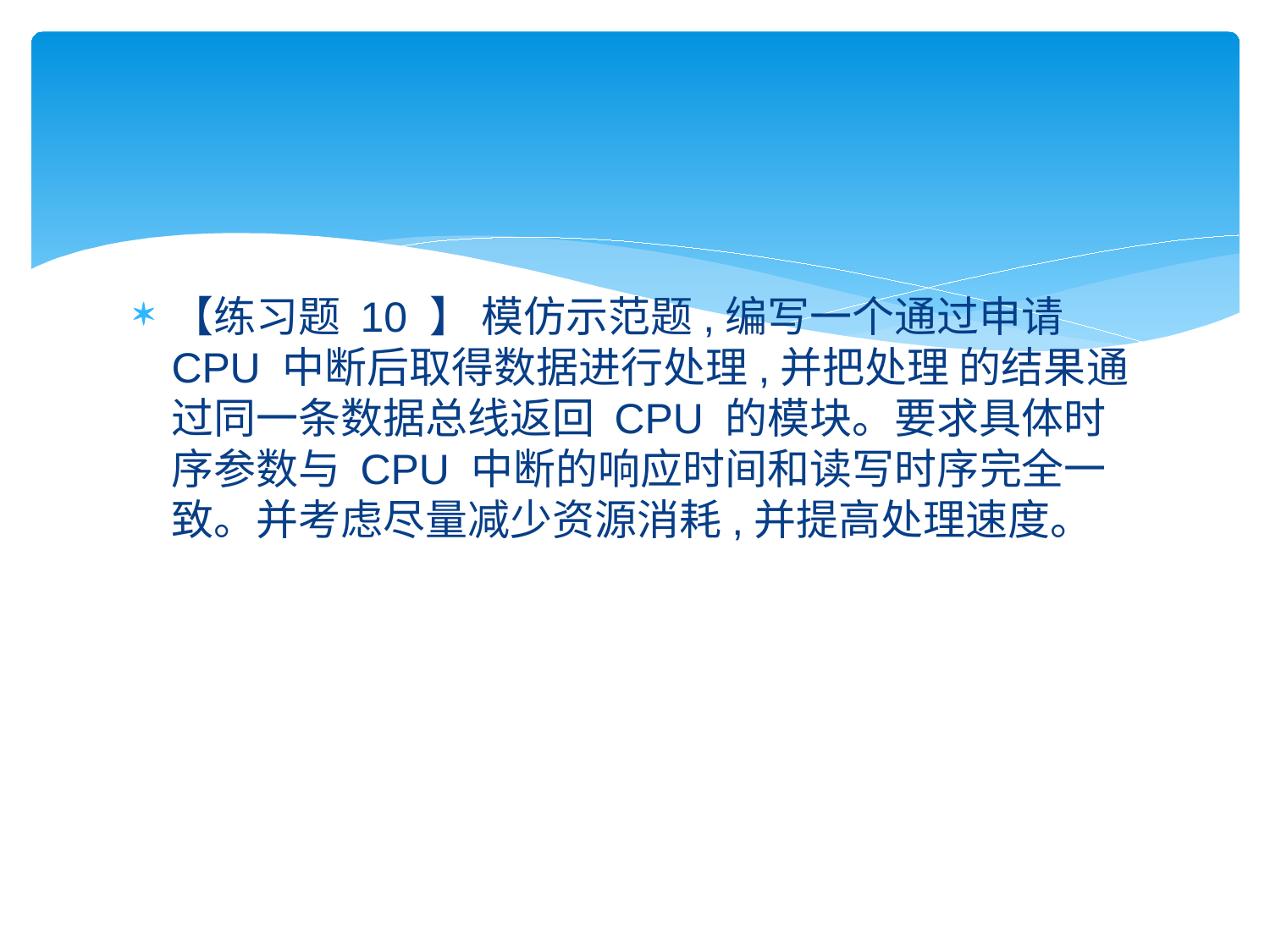

#
【练习题 10 】 模仿示范题,编写一个通过申请 CPU 中断后取得数据进行处理,并把处理 的结果通过同一条数据总线返回 CPU 的模块。要求具体时序参数与 CPU 中断的响应时间和读写时序完全一致。并考虑尽量减少资源消耗,并提高处理速度。